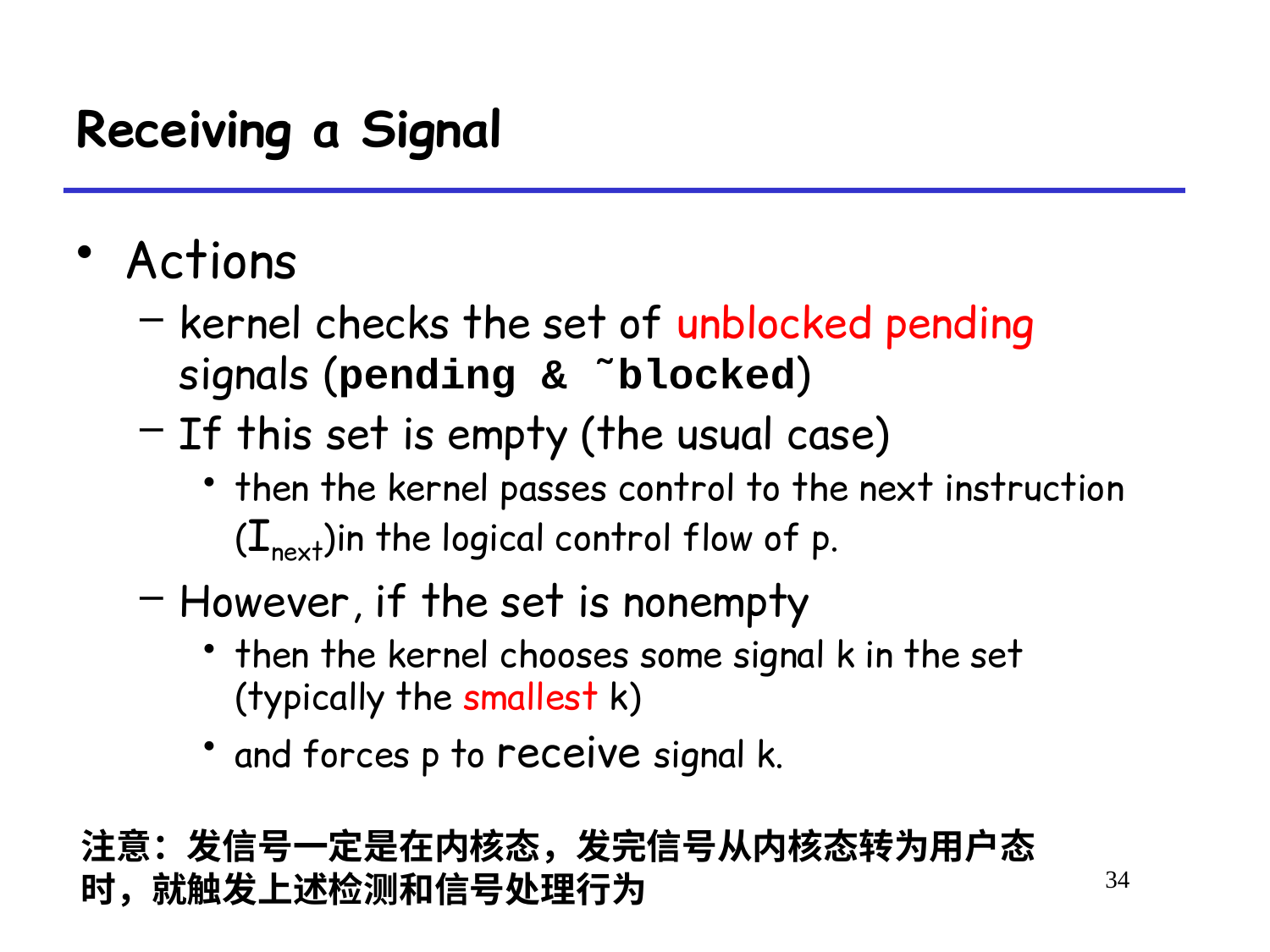

# Receiving a Signal
Actions
kernel checks the set of unblocked pending signals (pending & ˜blocked)
If this set is empty (the usual case)
then the kernel passes control to the next instruction (Inext)in the logical control flow of p.
However, if the set is nonempty
then the kernel chooses some signal k in the set (typically the smallest k)
and forces p to receive signal k.
注意：发信号一定是在内核态，发完信号从内核态转为用户态时，就触发上述检测和信号处理行为
34